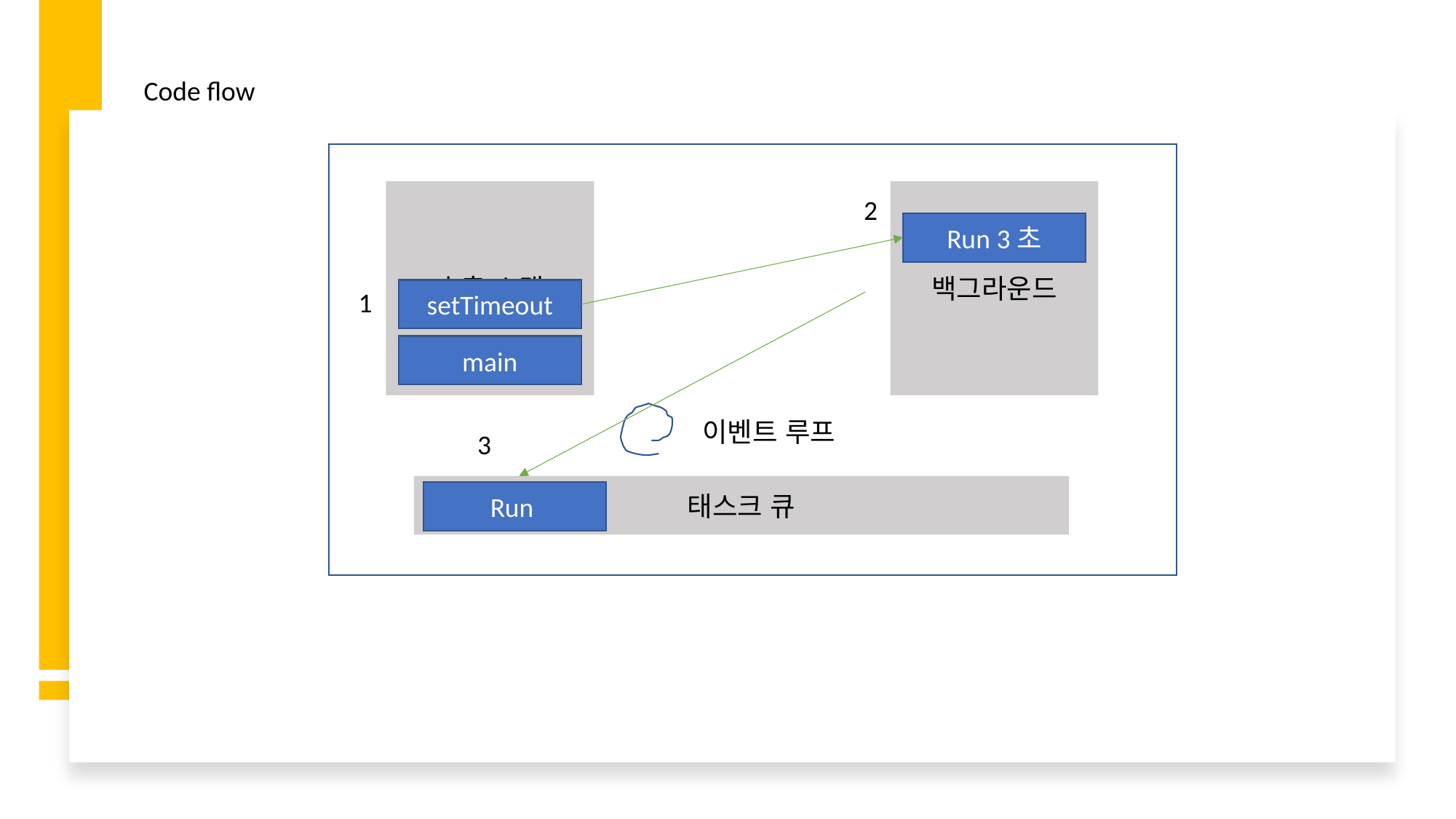

Code flow

호출 스택
백그라운드
2
Run 3초
1
setTimeout

main

이벤트 루프
3
태스크 큐
Run